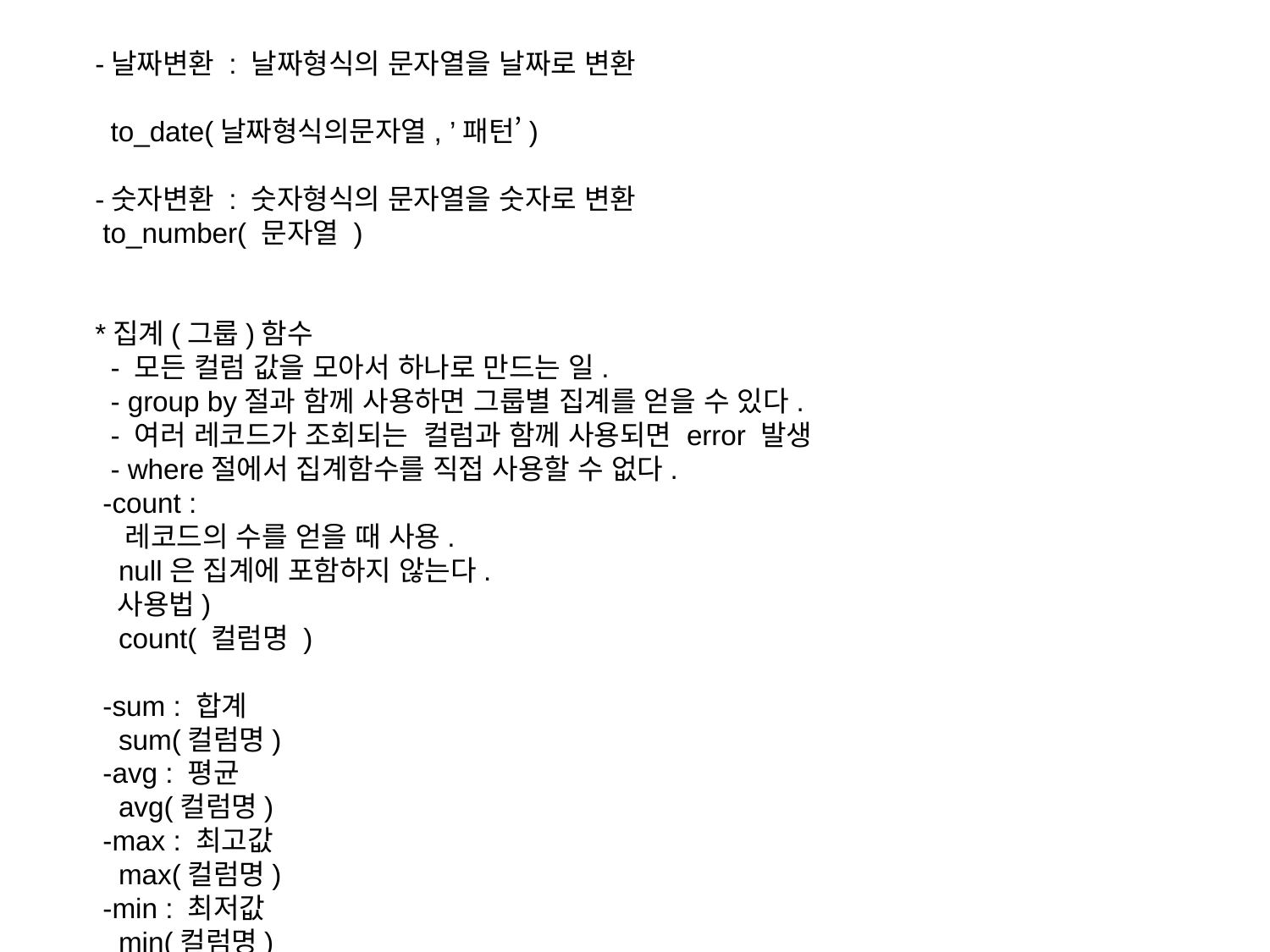

-날짜변환 : 날짜형식의 문자열을 날짜로 변환

  to_date(날짜형식의문자열, ’패턴’)

-숫자변환 : 숫자형식의 문자열을 숫자로 변환
 to_number( 문자열 )

*집계(그룹)함수
  - 모든 컬럼 값을 모아서 하나로 만드는 일.
  - group by절과 함께 사용하면 그룹별 집계를 얻을 수 있다.
  - 여러 레코드가 조회되는  컬럼과 함께 사용되면 error 발생
  - where절에서 집계함수를 직접 사용할 수 없다.
 -count :
   레코드의 수를 얻을 때 사용.
   null은 집계에 포함하지 않는다.
  사용법)
   count( 컬럼명 )

 -sum : 합계
   sum(컬럼명)
 -avg : 평균
   avg(컬럼명)
 -max : 최고값
   max(컬럼명)
 -min : 최저값
   min(컬럼명)